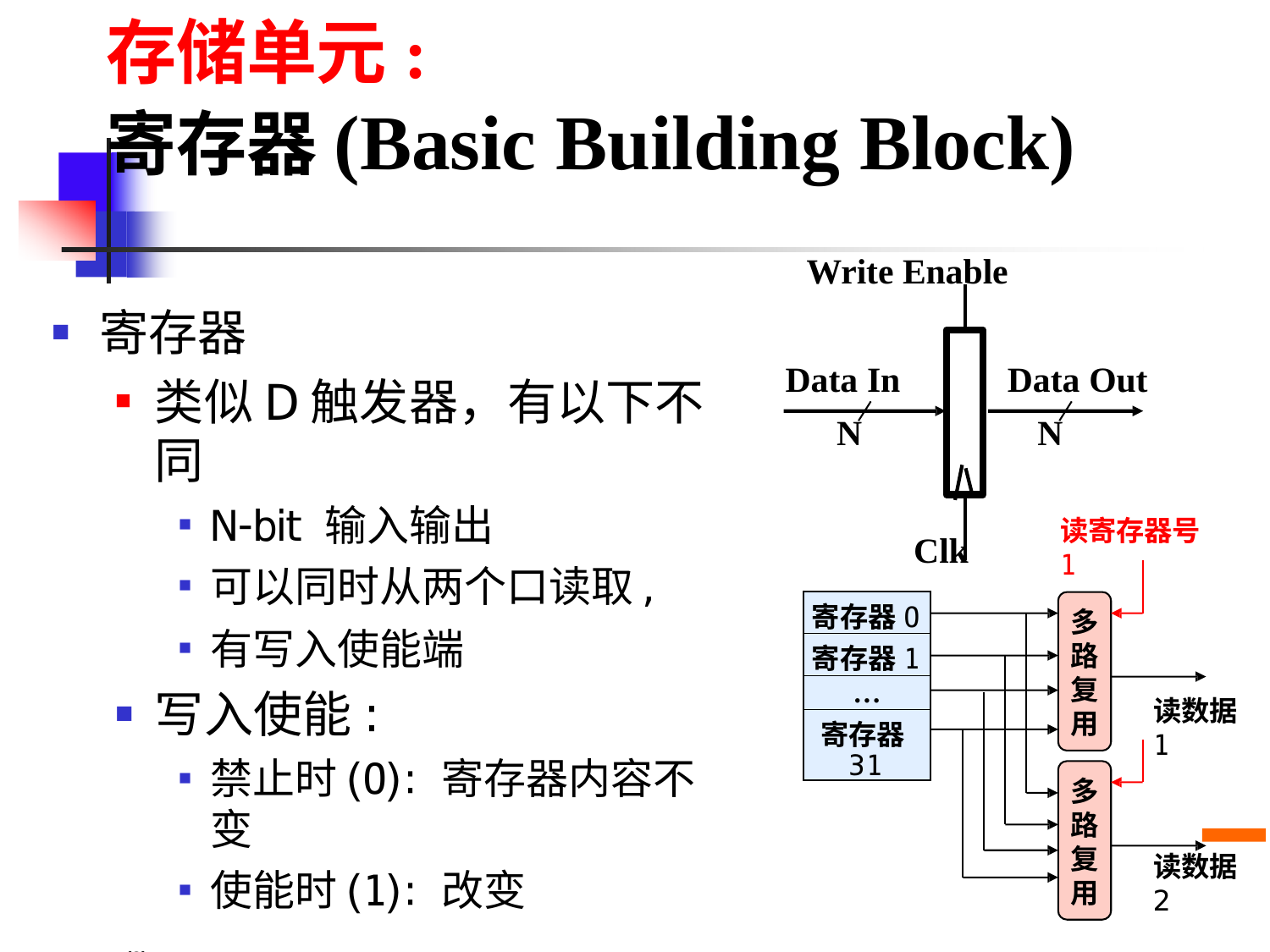

# 存储单元: 寄存器(Basic Building Block)

Write Enable

寄存器
类似D触发器，有以下不同
N-bit 输入输出
可以同时从两个口读取,
有写入使能端
写入使能:
禁止时(0): 寄存器内容不变
使能时(1): 改变

Data In  N
Data Out  N

读寄存器号1
Clk

| 寄存器0 |
| --- |
| 寄存器1 |
| … |
| 寄存器31 |

多路复用

读数据1

多路复用

CS61C L221
Performance © UC  Regents
计算机原理 L09 Single Cycle 1 (9)

读数据2